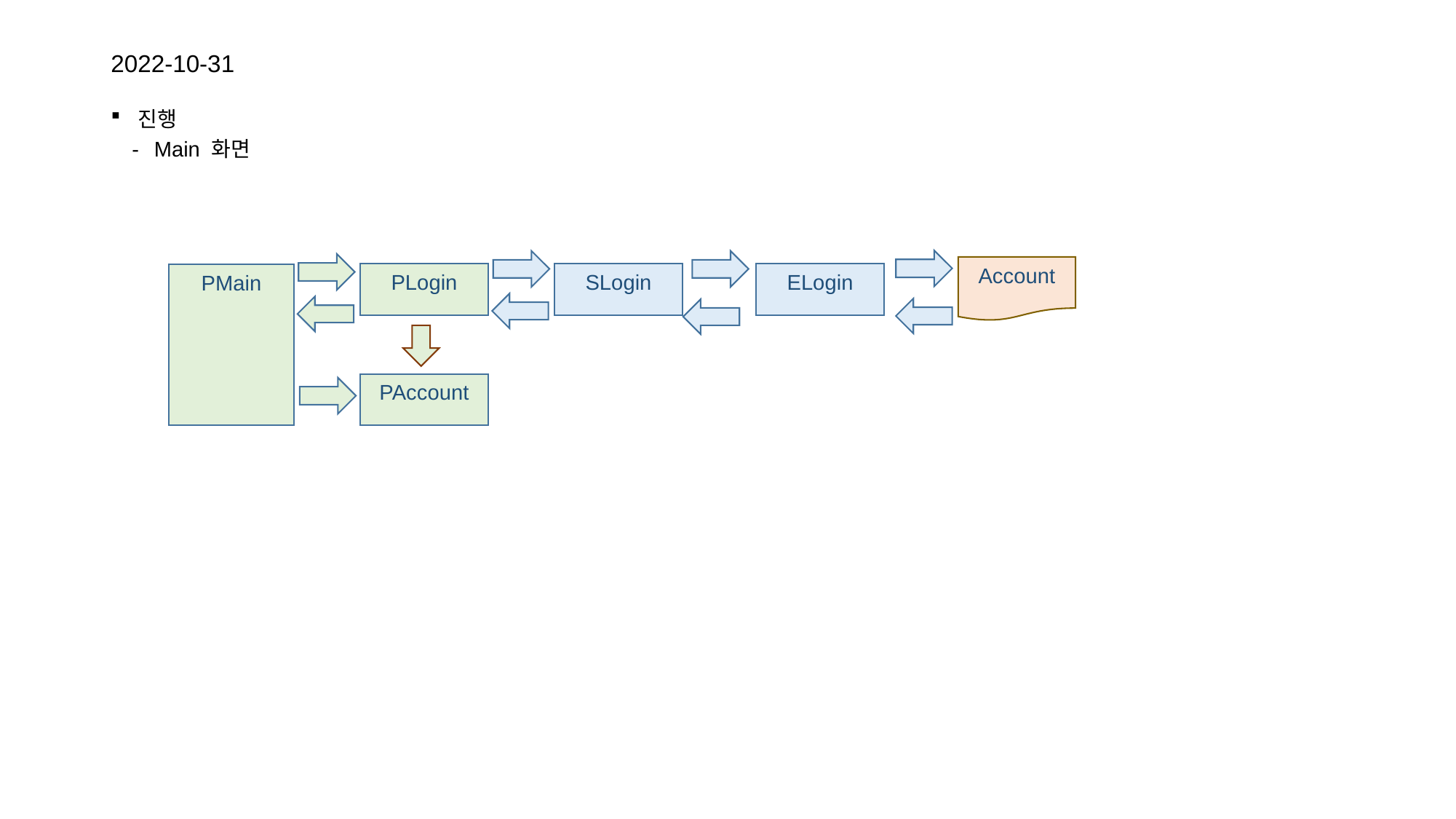

# 2022-10-31

진행
Main 화면

Account
SLogin
ELogin
PLogin
PMain

PAccount